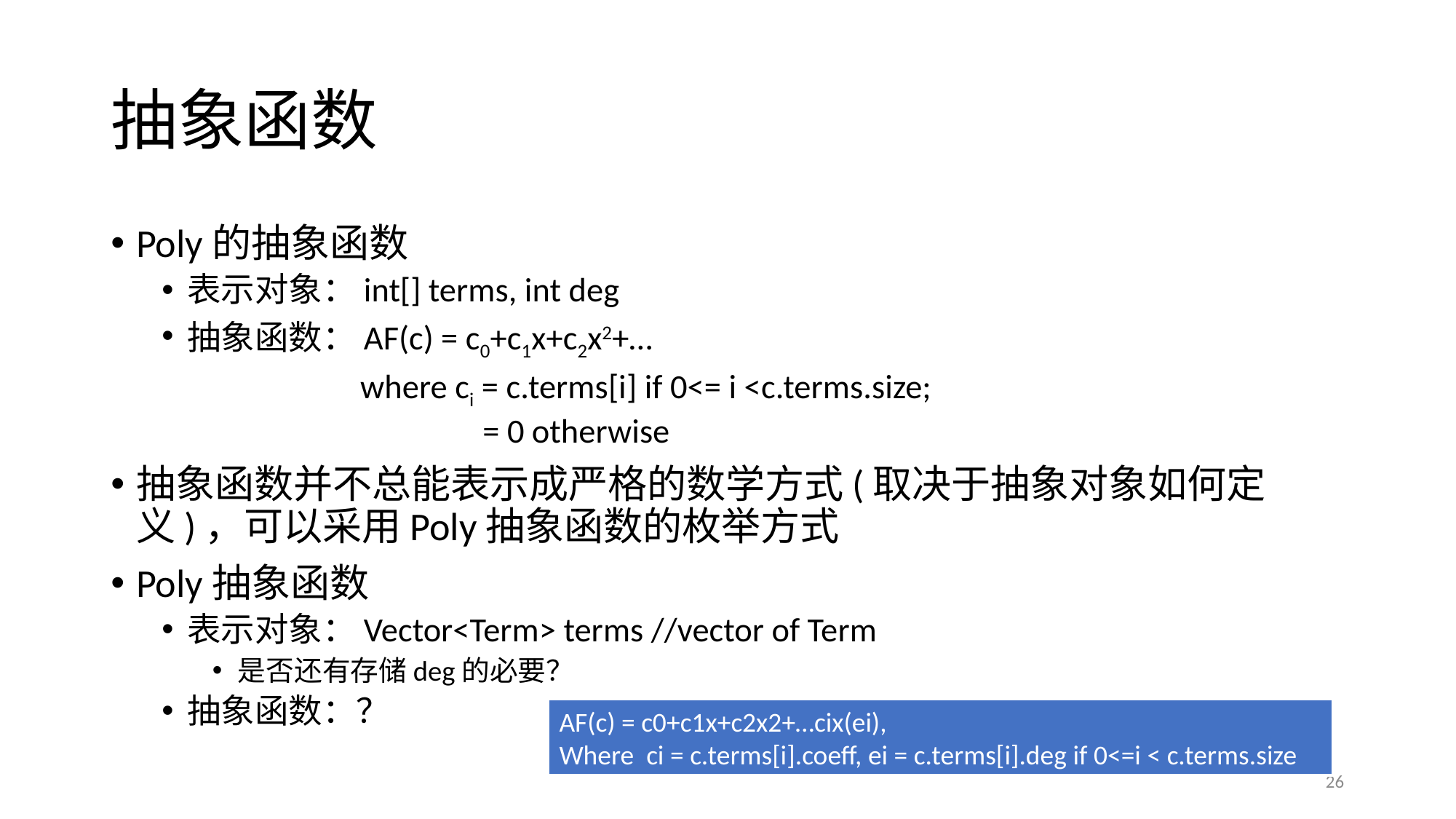

# 抽象函数
Poly的抽象函数
表示对象：int[] terms, int deg
抽象函数：AF(c) = c0+c1x+c2x2+…
                          where ci = c.terms[i] if 0<= i <c.terms.size;
                                          = 0 otherwise
抽象函数并不总能表示成严格的数学方式(取决于抽象对象如何定义)，可以采用Poly抽象函数的枚举方式
Poly抽象函数
表示对象：Vector<Term> terms //vector of Term
是否还有存储deg的必要？
抽象函数：？
AF(c) = c0+c1x+c2x2+…cix(ei),
Where  ci = c.terms[i].coeff, ei = c.terms[i].deg if 0<=i < c.terms.size
26